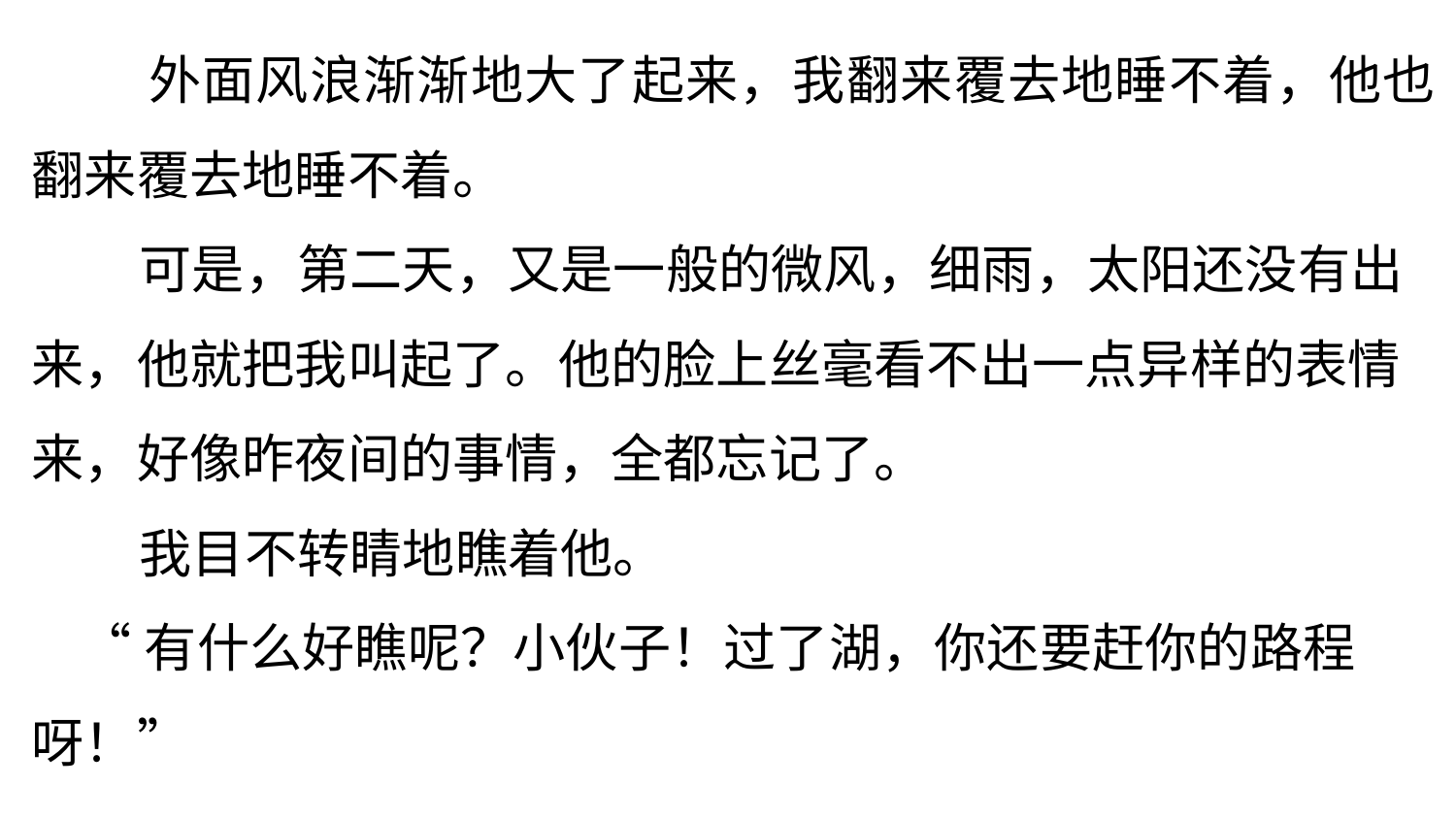

外面风浪渐渐地大了起来，我翻来覆去地睡不着，他也翻来覆去地睡不着。
        可是，第二天，又是一般的微风，细雨，太阳还没有出来，他就把我叫起了。他的脸上丝毫看不出一点异样的表情来，好像昨夜间的事情，全都忘记了。
        我目不转睛地瞧着他。
    “有什么好瞧呢？小伙子！过了湖，你还要赶你的路程呀！”